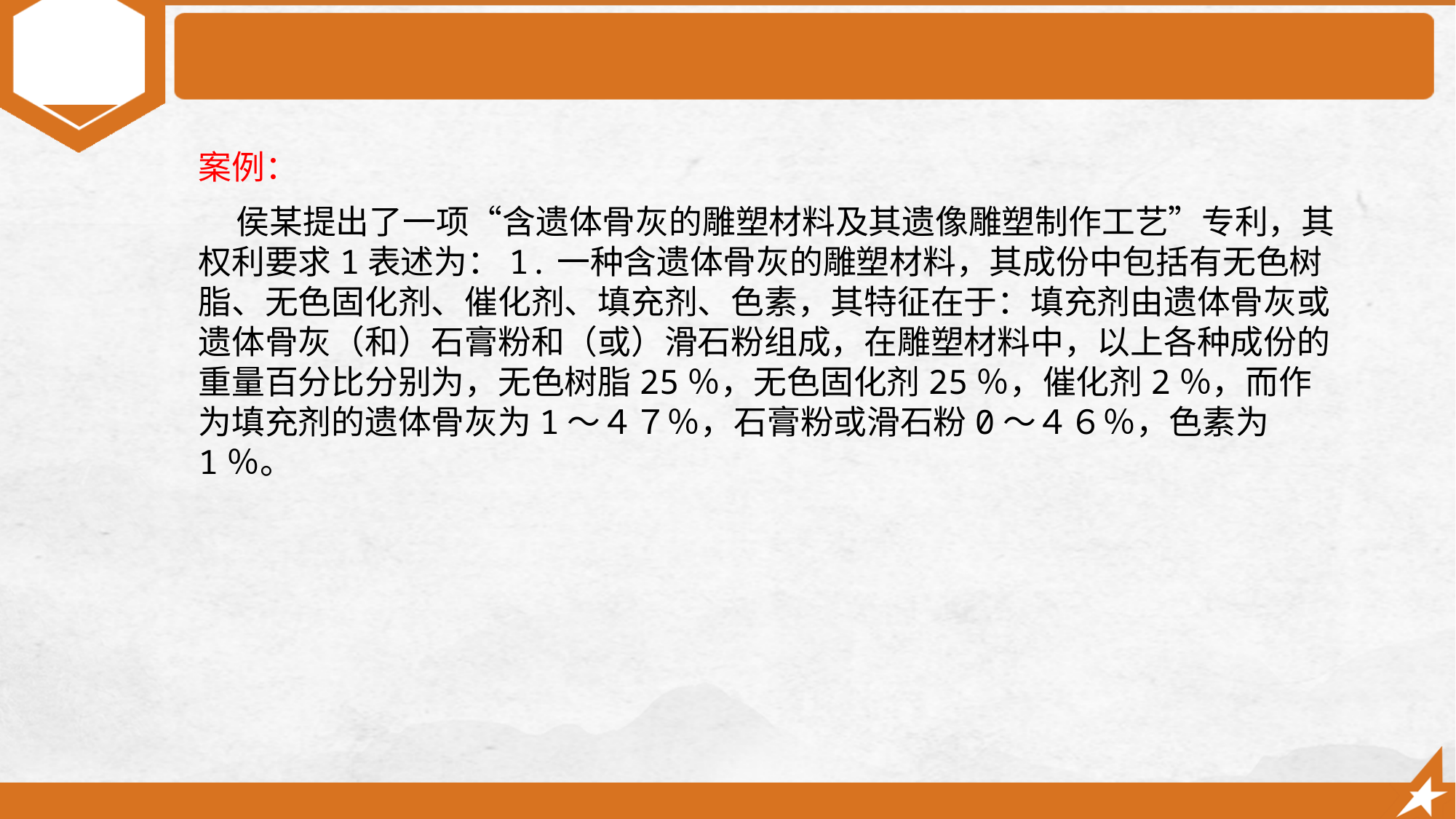

案例：
    侯某提出了一项“含遗体骨灰的雕塑材料及其遗像雕塑制作工艺”专利，其权利要求1表述为：1.一种含遗体骨灰的雕塑材料，其成份中包括有无色树脂、无色固化剂、催化剂、填充剂、色素，其特征在于：填充剂由遗体骨灰或遗体骨灰（和）石膏粉和（或）滑石粉组成，在雕塑材料中，以上各种成份的重量百分比分别为，无色树脂25％，无色固化剂25％，催化剂2％，而作为填充剂的遗体骨灰为1～４７％，石膏粉或滑石粉0～４６％，色素为1％。